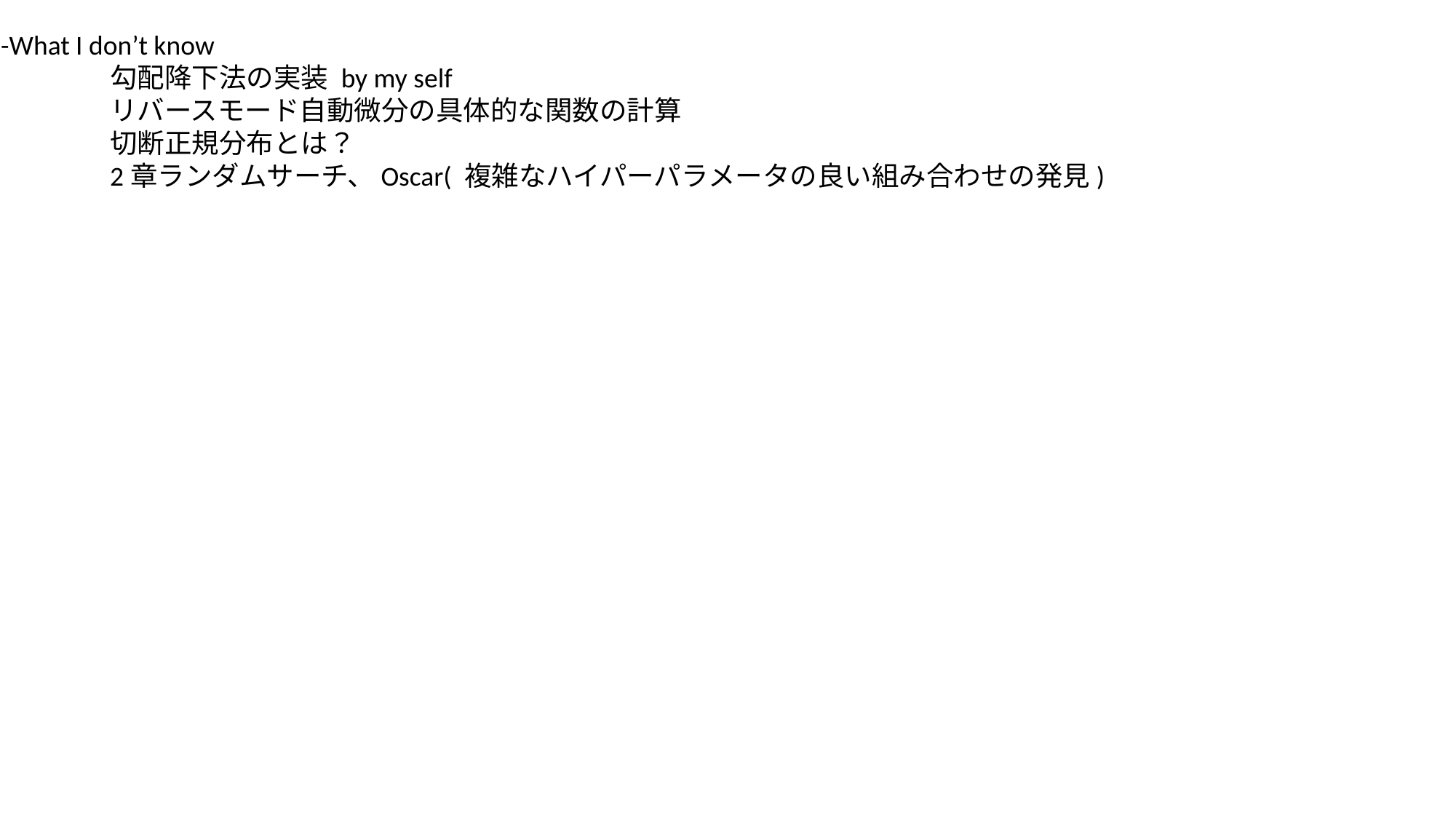

-What I don’t know
	勾配降下法の実装 by my self
	リバースモード自動微分の具体的な関数の計算
	切断正規分布とは？
	2章ランダムサーチ、Oscar( 複雑なハイパーパラメータの良い組み合わせの発見)